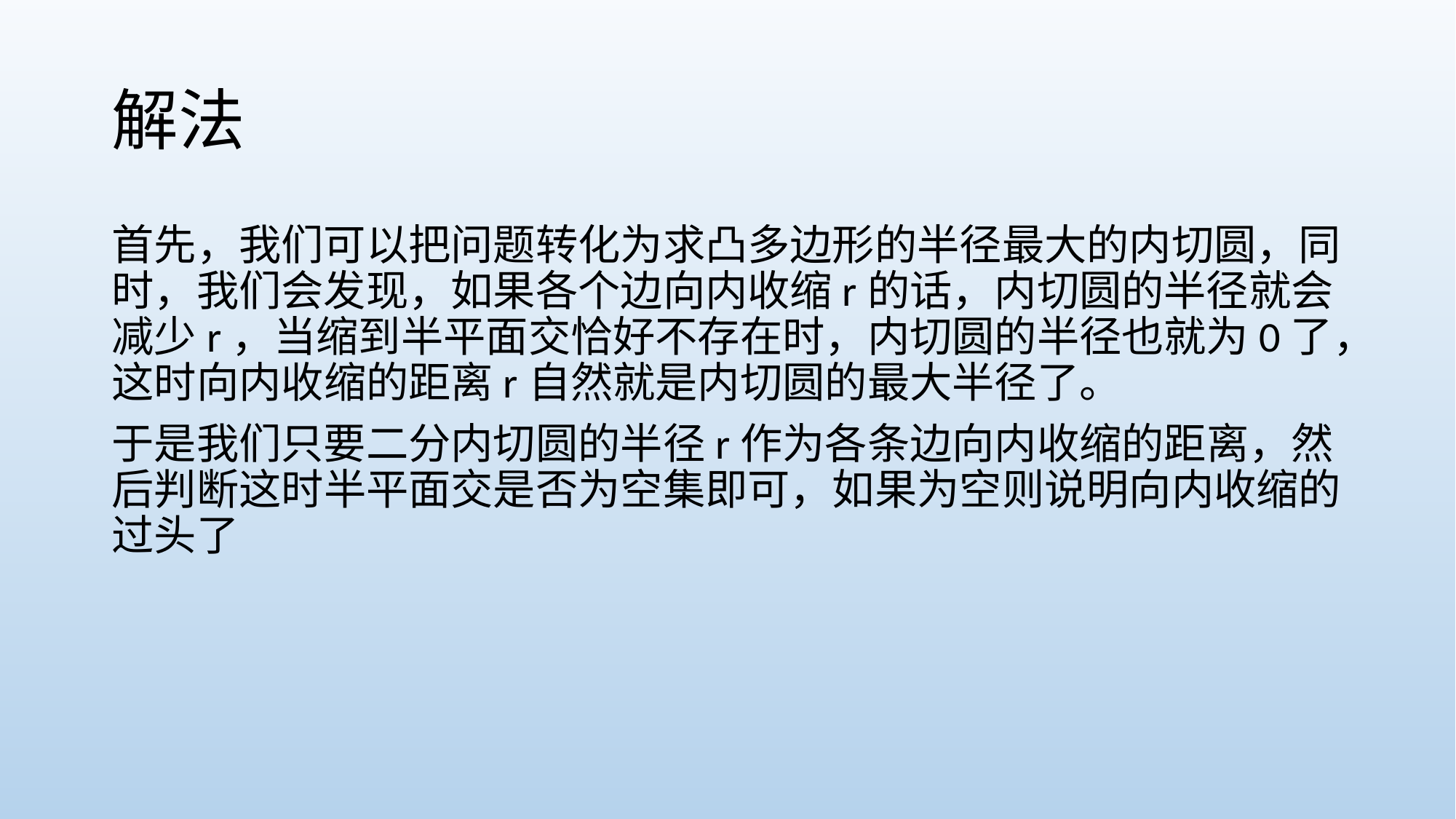

# 解法
首先，我们可以把问题转化为求凸多边形的半径最大的内切圆，同时，我们会发现，如果各个边向内收缩r的话，内切圆的半径就会减少r，当缩到半平面交恰好不存在时，内切圆的半径也就为0了，这时向内收缩的距离r自然就是内切圆的最大半径了。
于是我们只要二分内切圆的半径r作为各条边向内收缩的距离，然后判断这时半平面交是否为空集即可，如果为空则说明向内收缩的过头了